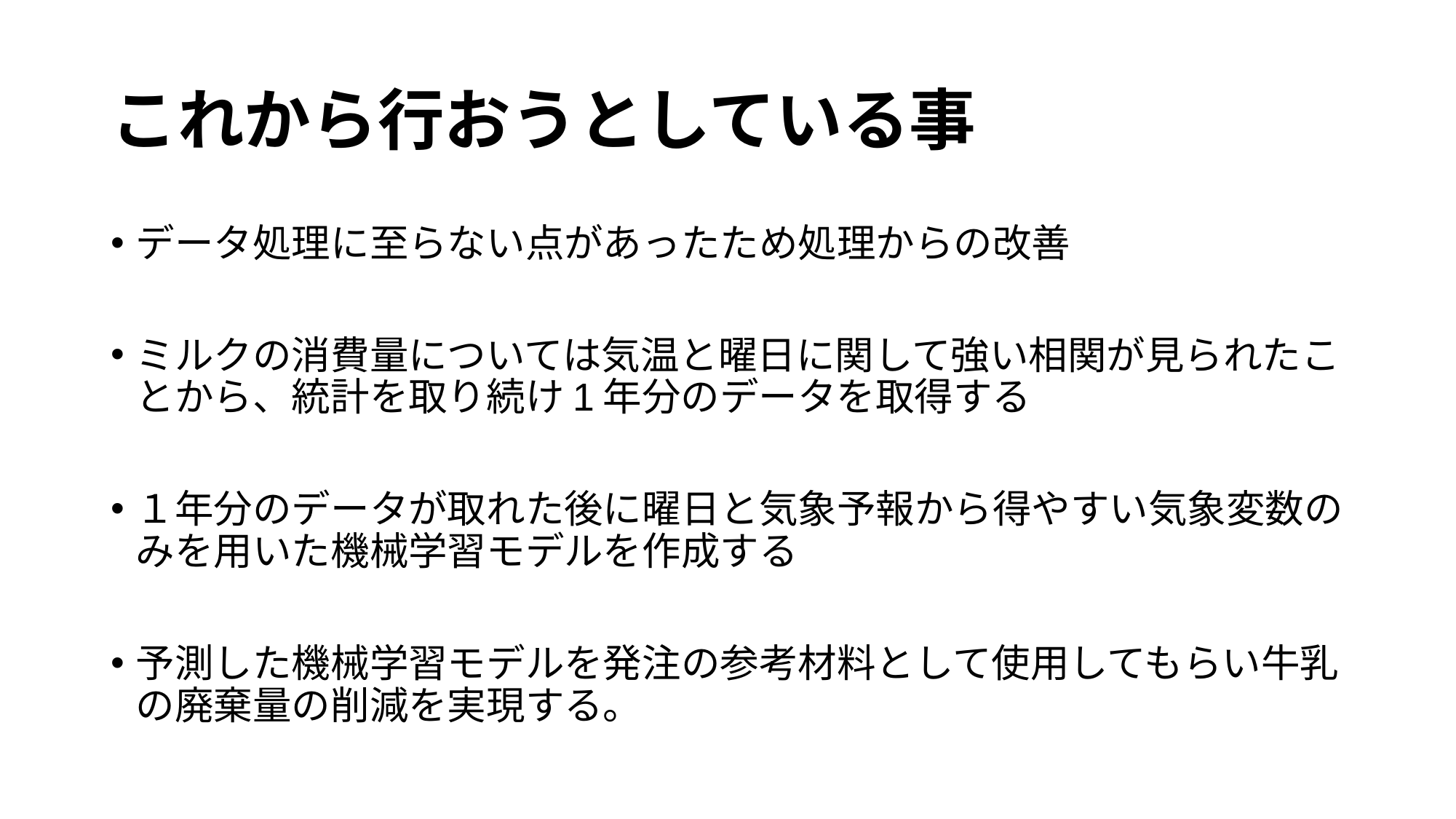

# これから行おうとしている事
データ処理に至らない点があったため処理からの改善

ミルクの消費量については気温と曜日に関して強い相関が見られたことから、統計を取り続け1年分のデータを取得する

１年分のデータが取れた後に曜日と気象予報から得やすい気象変数のみを用いた機械学習モデルを作成する

予測した機械学習モデルを発注の参考材料として使用してもらい牛乳の廃棄量の削減を実現する。